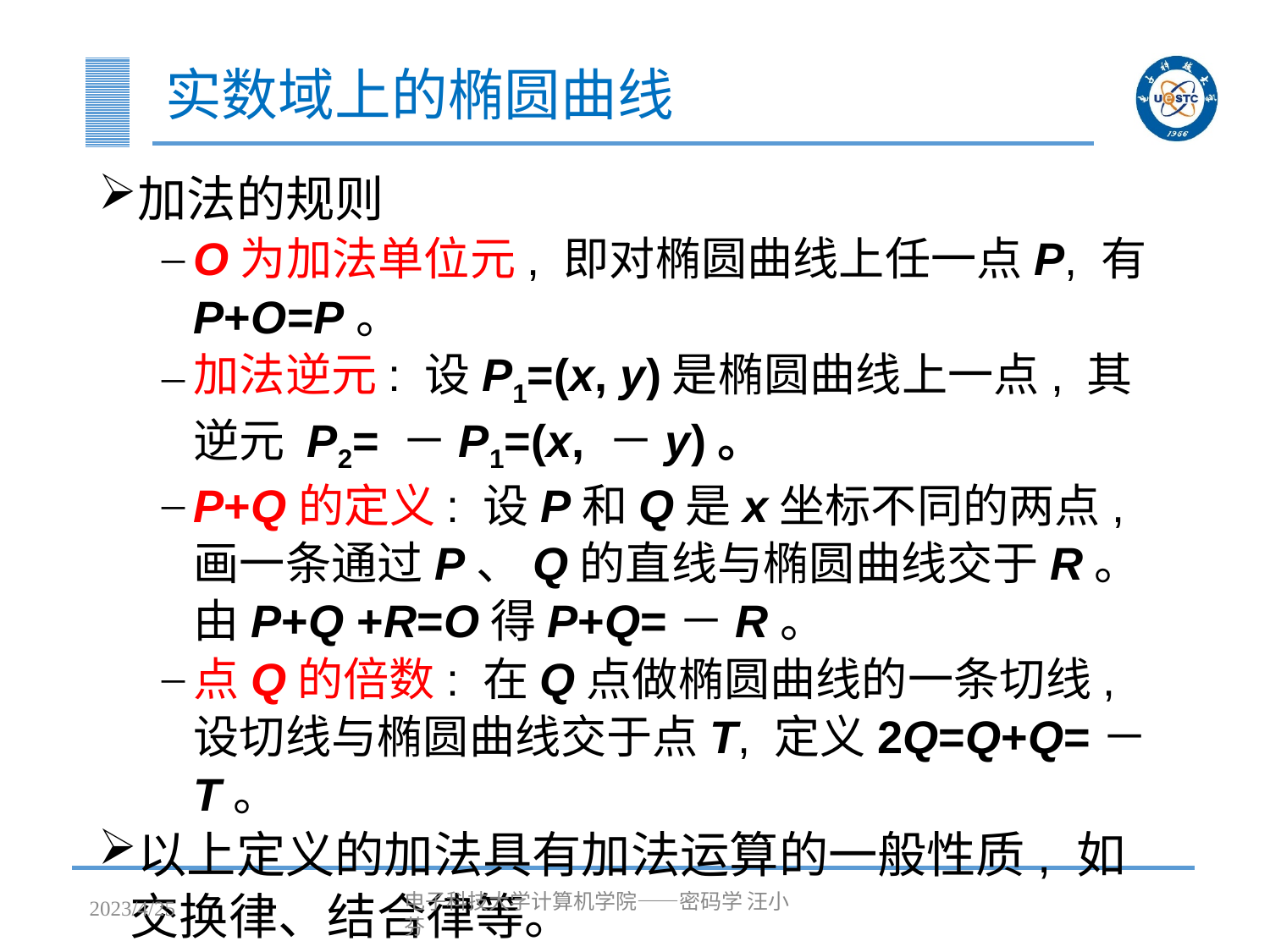

# 实数域上的椭圆曲线
加法的规则
O为加法单位元, 即对椭圆曲线上任一点P, 有P+O=P。
加法逆元: 设P1=(x, y)是椭圆曲线上一点, 其逆元 P2= －P1=(x, －y)。
P+Q的定义: 设P和Q是x坐标不同的两点, 画一条通过P、Q的直线与椭圆曲线交于R。由P+Q +R=O得P+Q=－R。
点Q的倍数: 在Q点做椭圆曲线的一条切线, 设切线与椭圆曲线交于点T, 定义2Q=Q+Q=－T。
以上定义的加法具有加法运算的一般性质, 如交换律、结合律等。

2023/4/25
电子科技大学计算机学院——密码学 汪小芬